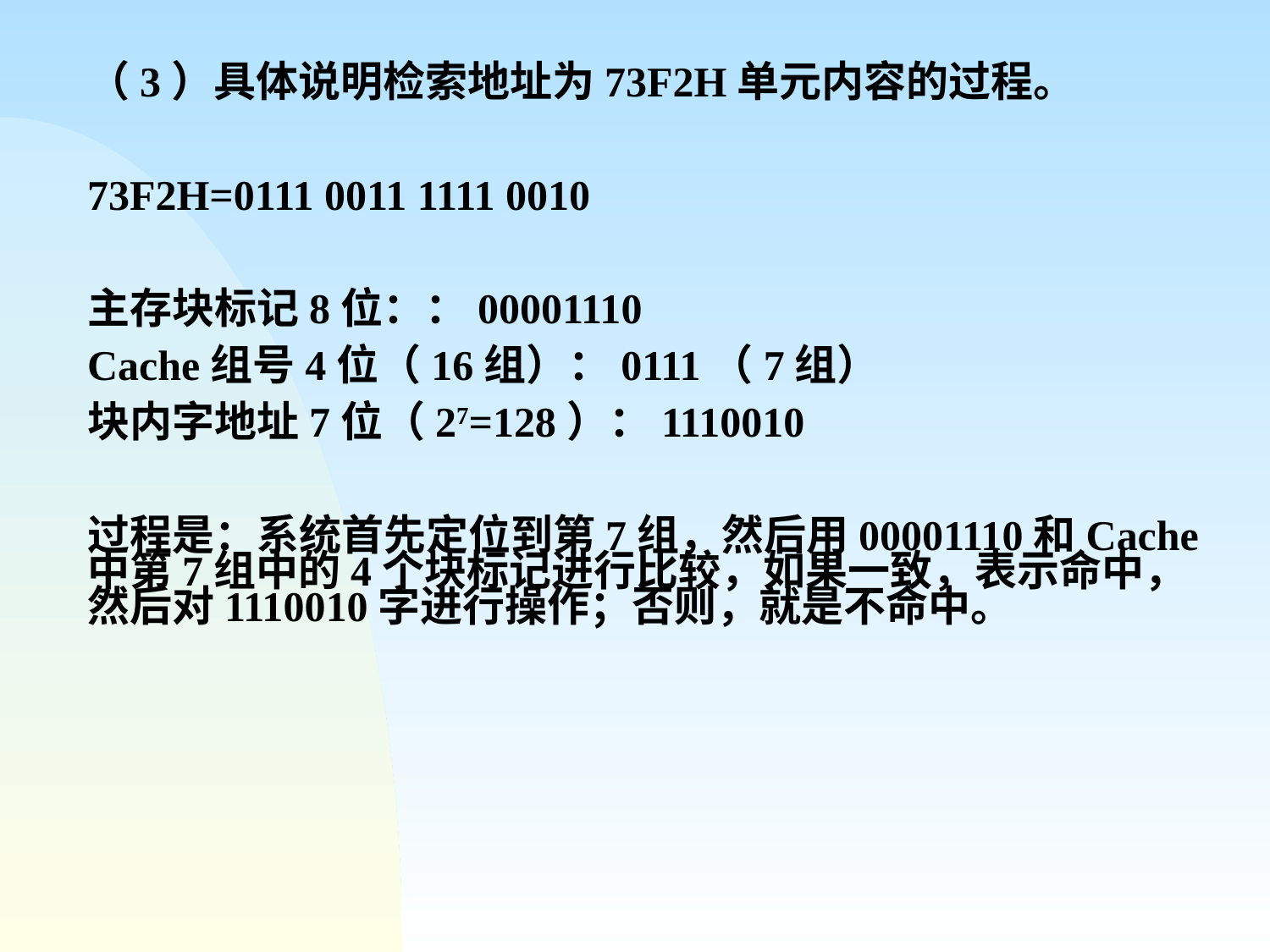

（3）具体说明检索地址为73F2H单元内容的过程。

73F2H=0111 0011 1111 0010

主存块标记8位：：00001110
Cache组号4位（16组）：0111（7组）
块内字地址7位（27=128）：1110010

过程是：系统首先定位到第7组，然后用00001110和Cache中第7组中的4个块标记进行比较，如果一致，表示命中，然后对1110010字进行操作；否则，就是不命中。
85